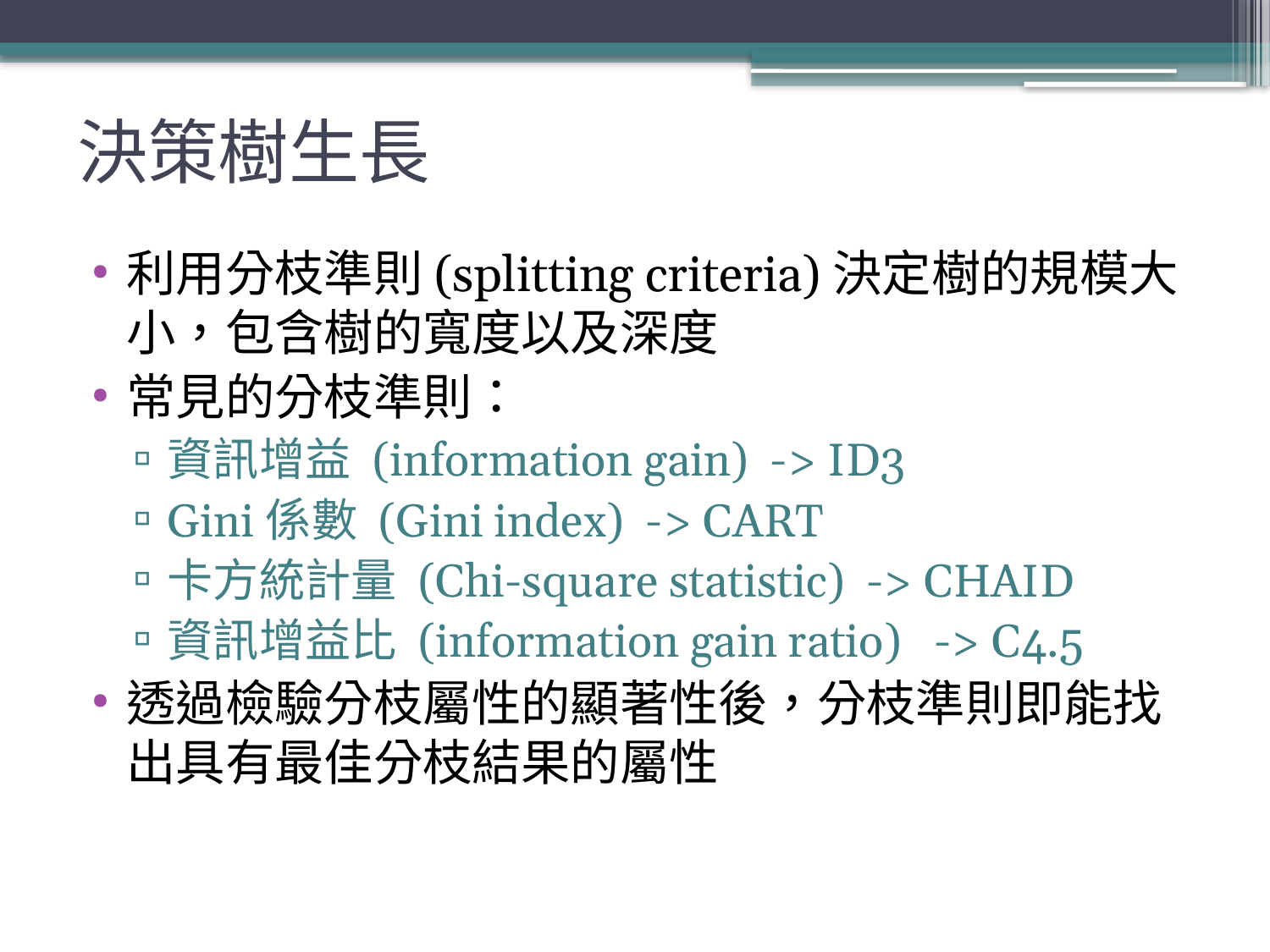

# 決策樹生長
利用分枝準則(splitting criteria)決定樹的規模大小，包含樹的寬度以及深度
常見的分枝準則：
資訊增益 (information gain)  -> ID3
Gini係數 (Gini index)  -> CART
卡方統計量 (Chi-square statistic)  -> CHAID
資訊增益比 (information gain ratio)   -> C4.5
透過檢驗分枝屬性的顯著性後，分枝準則即能找出具有最佳分枝結果的屬性